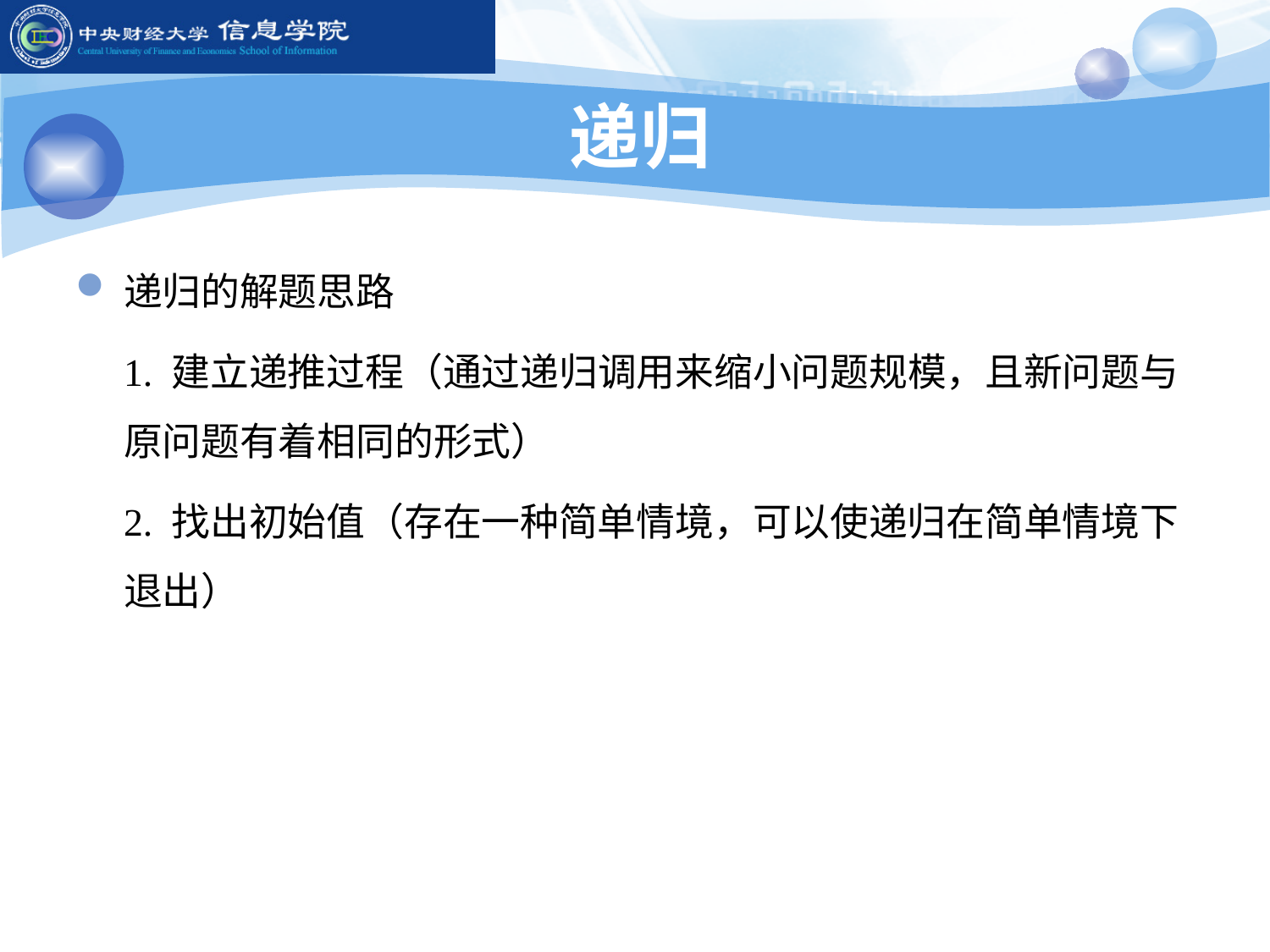

递归
递归的解题思路
1. 建立递推过程（通过递归调用来缩小问题规模，且新问题与原问题有着相同的形式）
2. 找出初始值（存在一种简单情境，可以使递归在简单情境下退出）